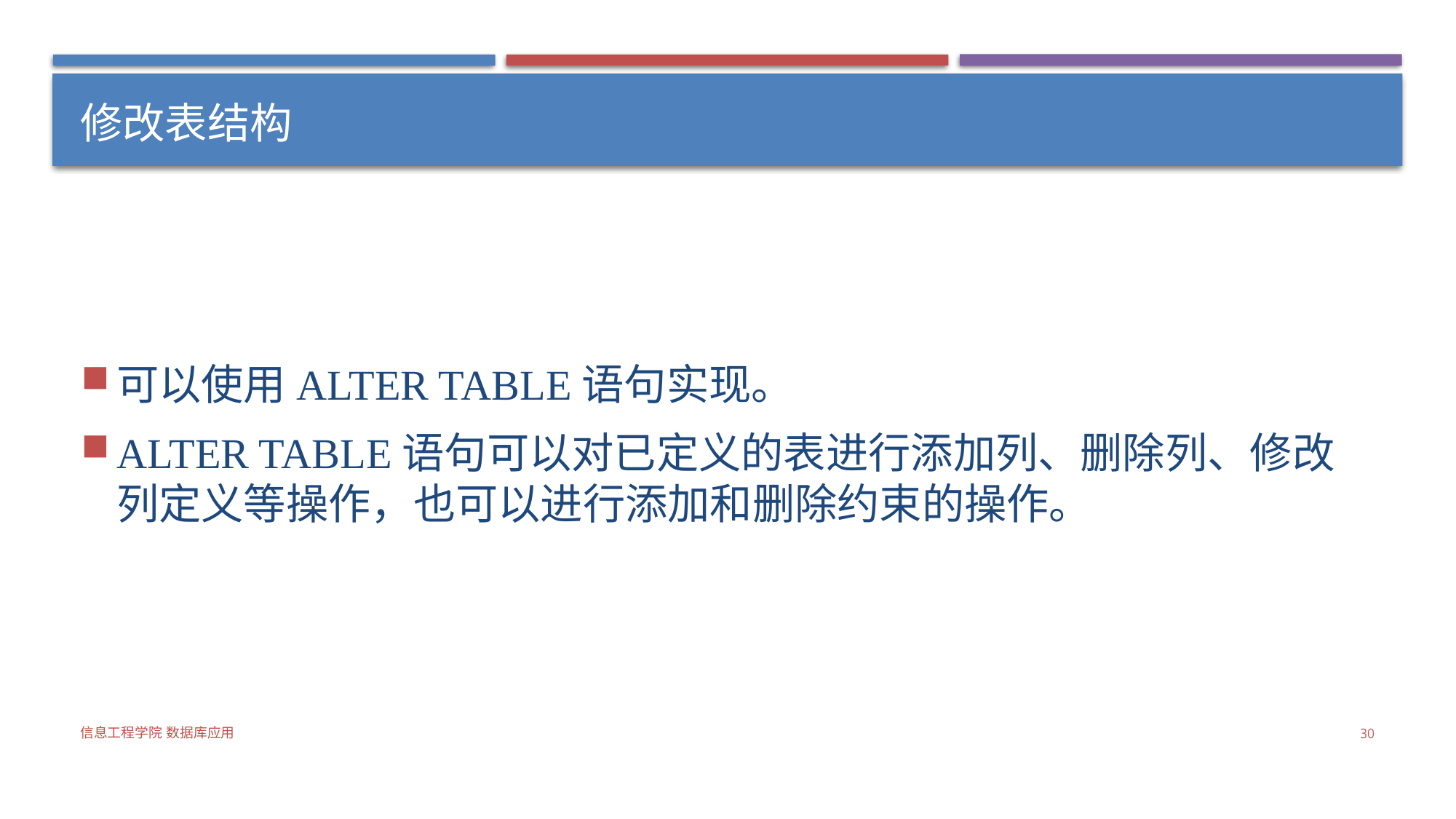

# 修改表结构
可以使用ALTER TABLE语句实现。
ALTER TABLE语句可以对已定义的表进行添加列、删除列、修改列定义等操作，也可以进行添加和删除约束的操作。
信息工程学院 数据库应用
30